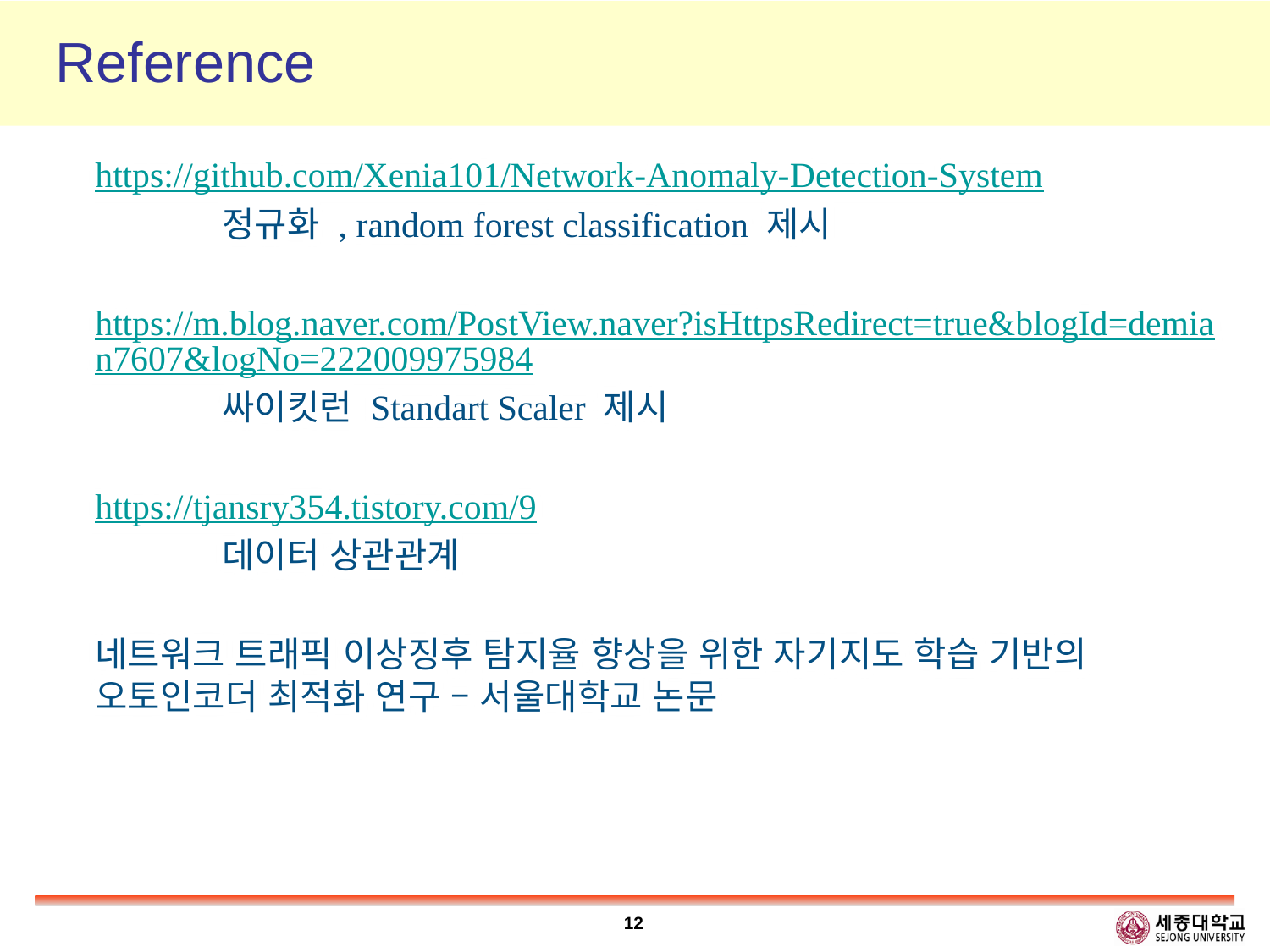

# Reference
https://github.com/Xenia101/Network-Anomaly-Detection-System
	정규화 , random forest classification 제시

https://m.blog.naver.com/PostView.naver?isHttpsRedirect=true&blogId=demian7607&logNo=222009975984
	싸이킷런 Standart Scaler 제시

https://tjansry354.tistory.com/9
	데이터 상관관계

네트워크 트래픽 이상징후 탐지율 향상을 위한 자기지도 학습 기반의 오토인코더 최적화 연구 – 서울대학교 논문

12